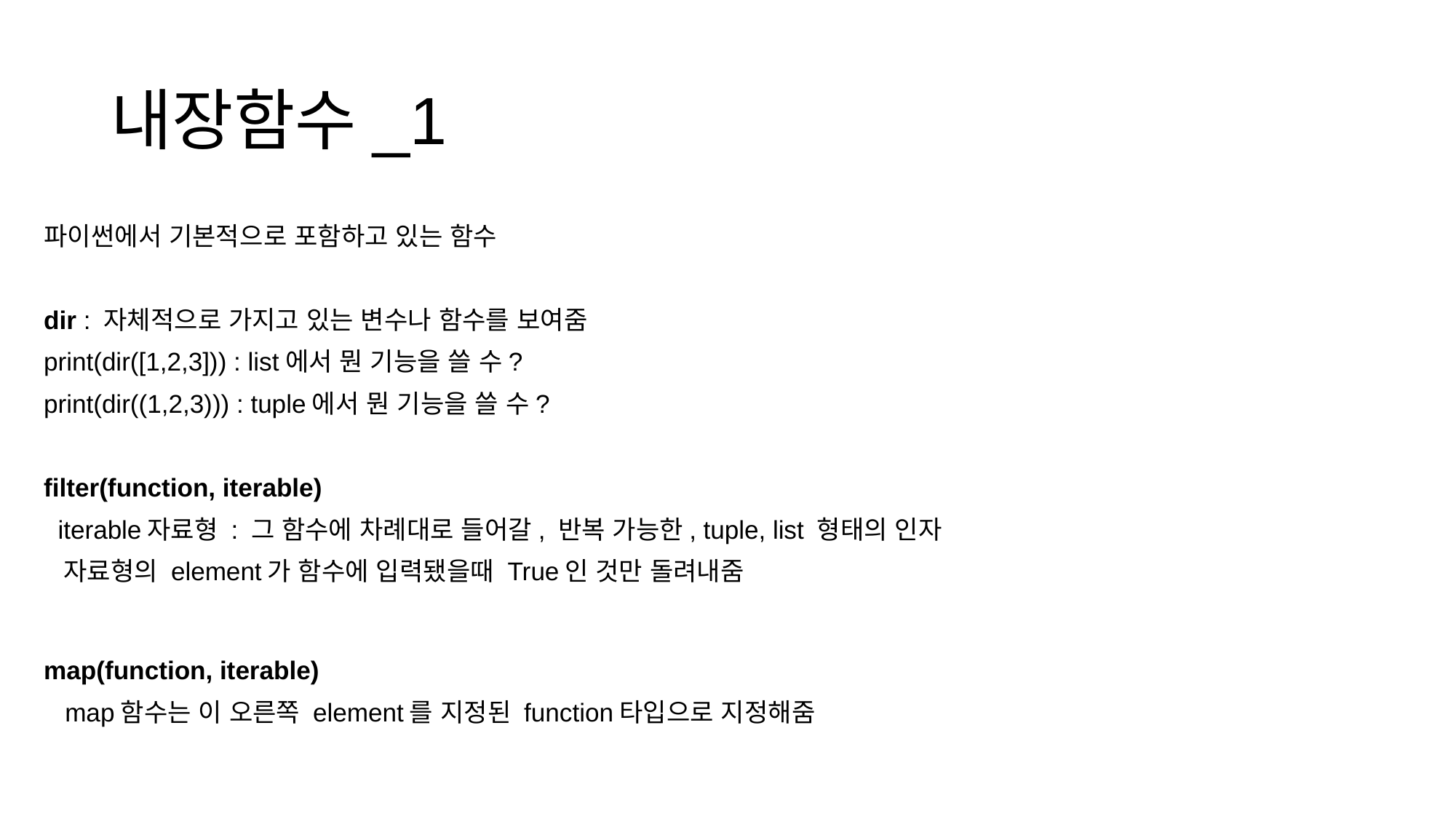

# 내장함수_1
파이썬에서 기본적으로 포함하고 있는 함수

dir : 자체적으로 가지고 있는 변수나 함수를 보여줌
print(dir([1,2,3])) : list에서 뭔 기능을 쓸 수?
print(dir((1,2,3))) : tuple에서 뭔 기능을 쓸 수?

filter(function, iterable)
  iterable자료형 : 그 함수에 차례대로 들어갈, 반복 가능한, tuple, list 형태의 인자
  자료형의 element가 함수에 입력됐을때 True인 것만 돌려내줌

map(function, iterable)
   map함수는 이 오른쪽 element를 지정된 function타입으로 지정해줌